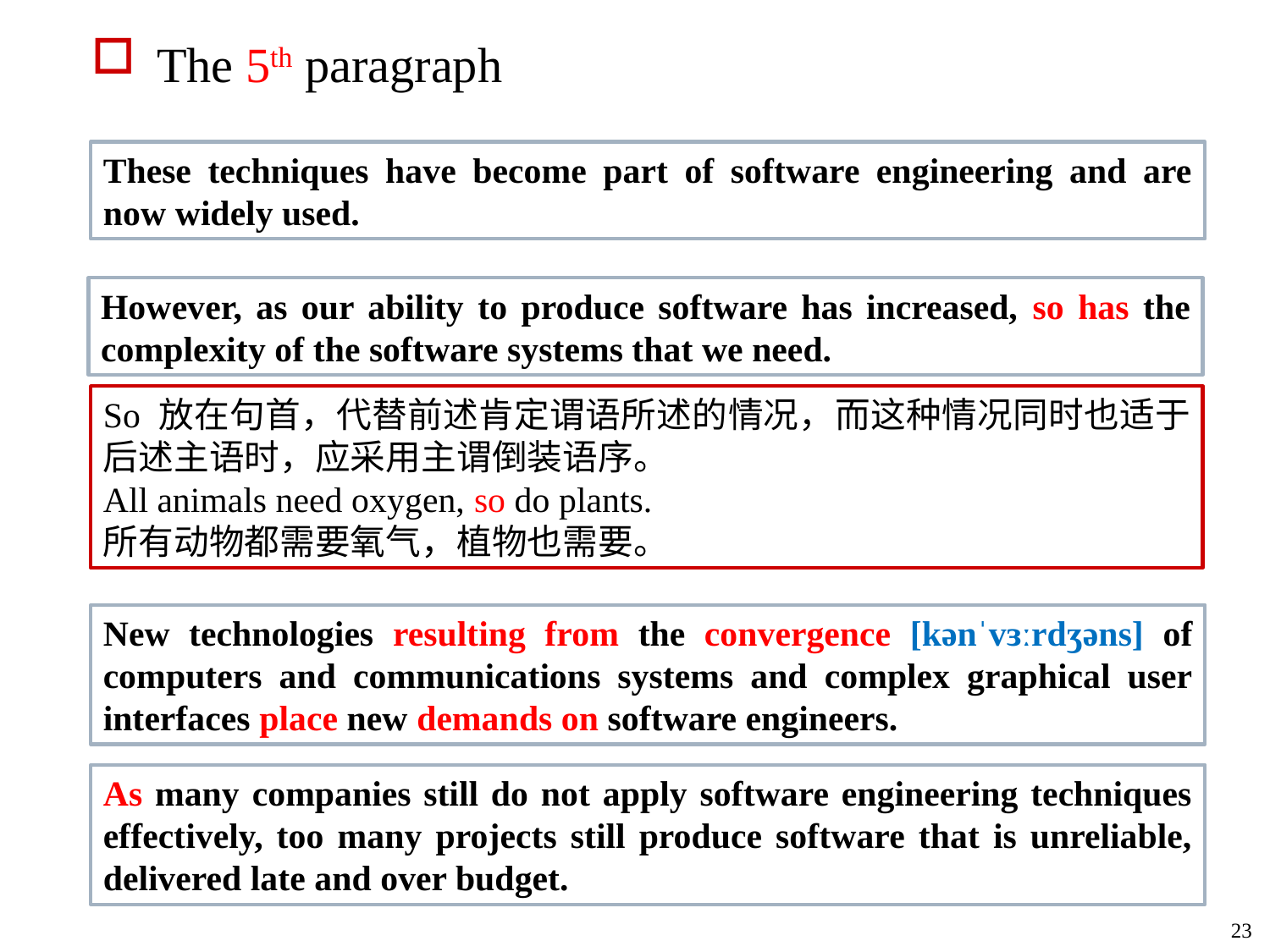

The 5th paragraph
These techniques have become part of software engineering and are now widely used.
However, as our ability to produce software has increased, so has the complexity of the software systems that we need.
So 放在句首，代替前述肯定谓语所述的情况，而这种情况同时也适于后述主语时，应采用主谓倒装语序。
All animals need oxygen, so do plants.
所有动物都需要氧气，植物也需要。
New technologies resulting from the convergence [kənˈvɜːrdʒəns] of computers and communications systems and complex graphical user interfaces place new demands on software engineers.
As many companies still do not apply software engineering techniques effectively, too many projects still produce software that is unreliable, delivered late and over budget.
23